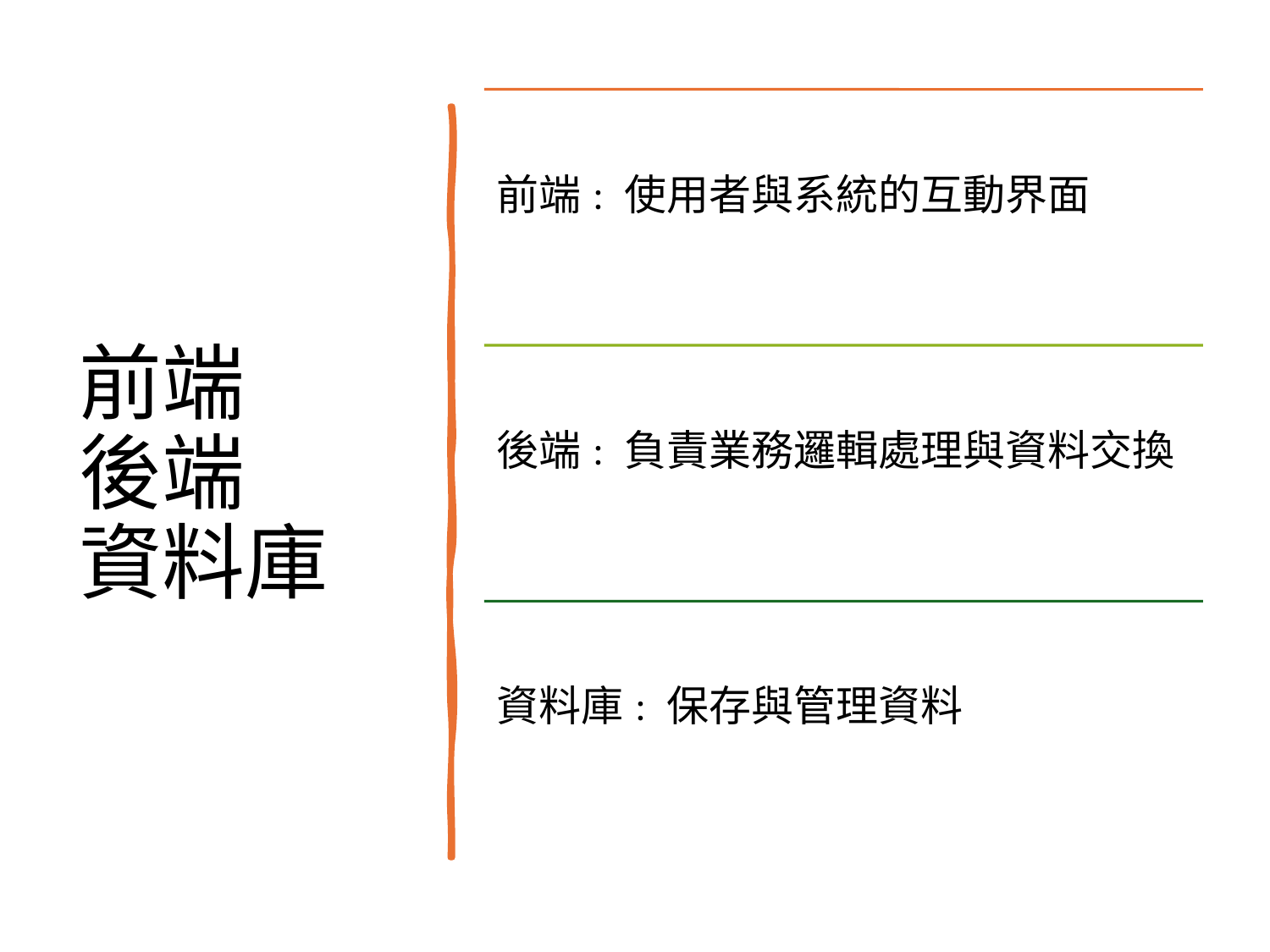

前端: 使用者與系統的互動界面

後端: 負責業務邏輯處理與資料交換

資料庫: 保存與管理資料
# 前端 後端 資料庫